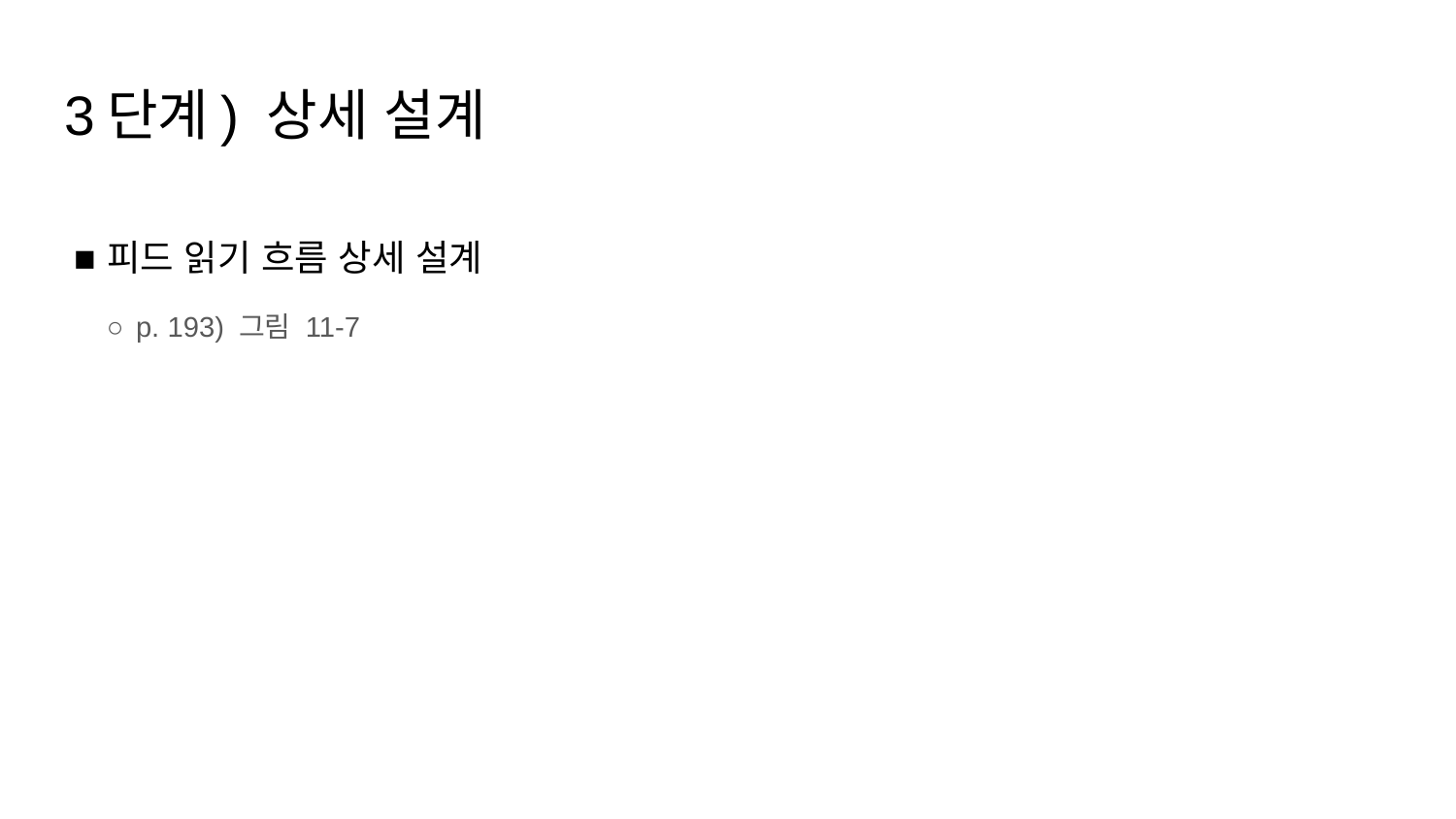

# 3단계) 상세 설계
피드 읽기 흐름 상세 설계
p. 193) 그림 11-7